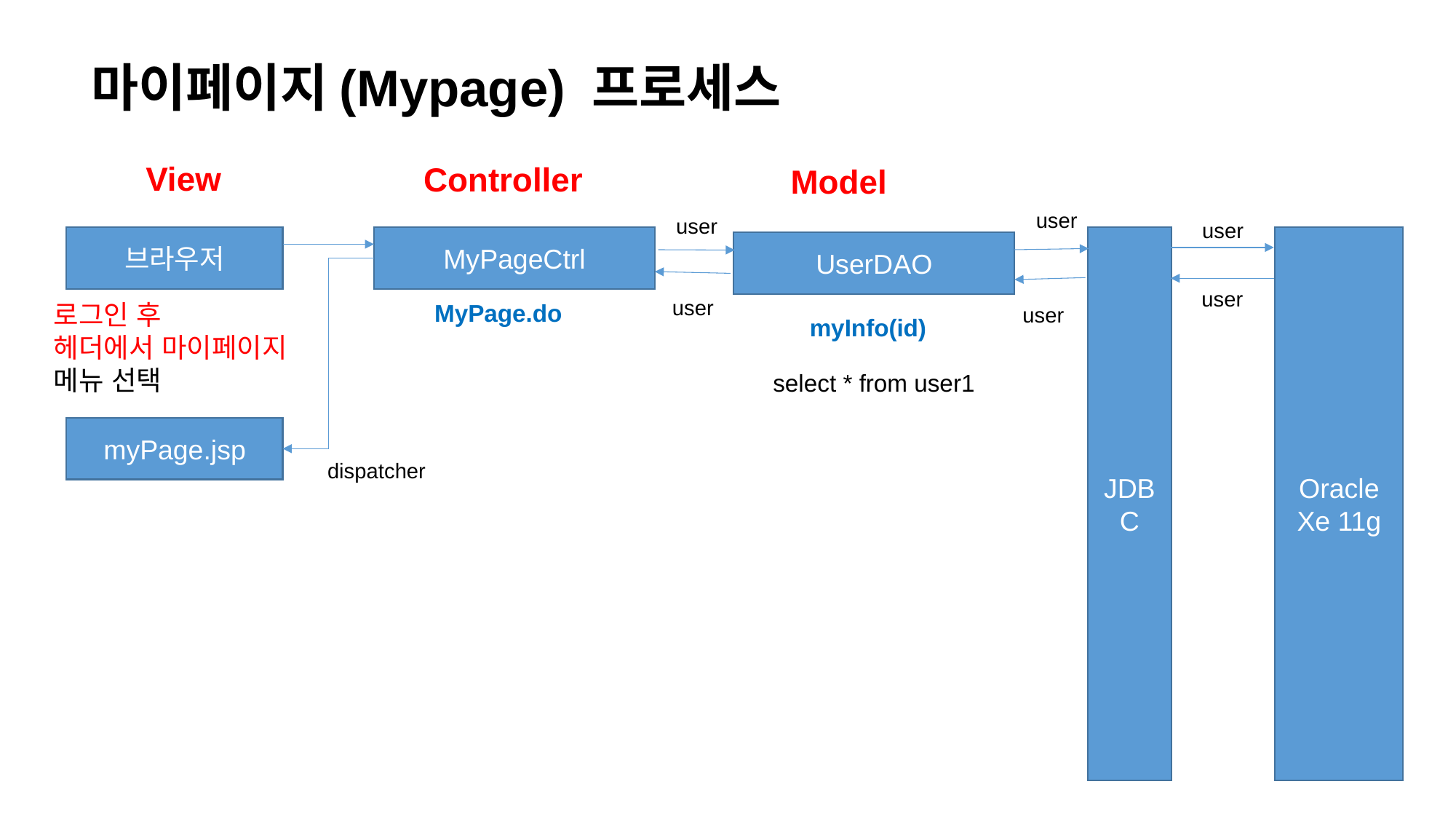

마이페이지(Mypage) 프로세스
View
Controller
Model
user
user
user
JDBC
Oracle
Xe 11g
브라우저
MyPageCtrl
UserDAO
user
user
로그인 후
헤더에서 마이페이지
메뉴 선택
MyPage.do
user
myInfo(id)
select * from user1
myPage.jsp
dispatcher